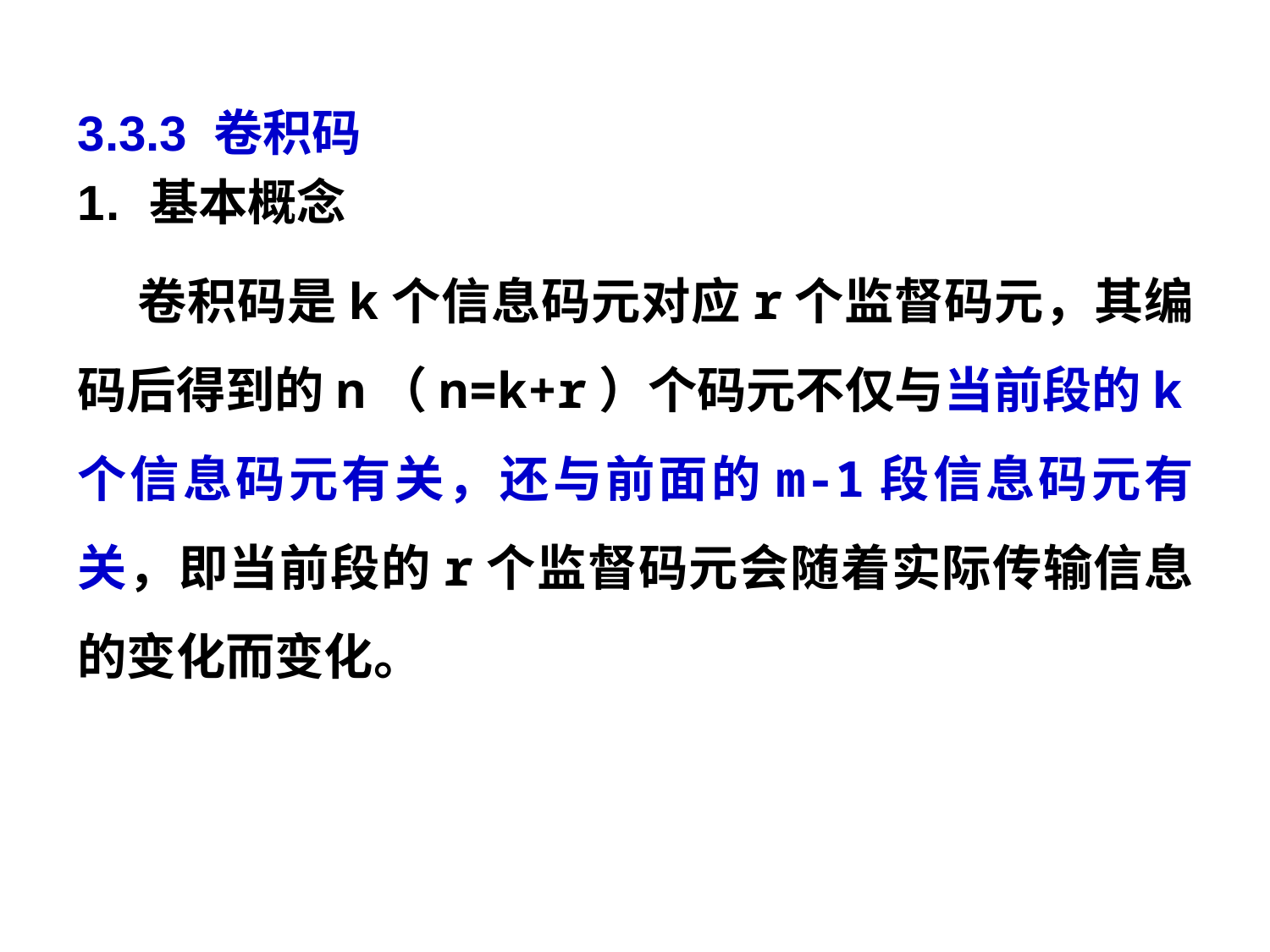

3.3.3 卷积码
基本概念
    卷积码是k个信息码元对应r个监督码元，其编码后得到的n（n=k+r）个码元不仅与当前段的k个信息码元有关，还与前面的m-1段信息码元有关，即当前段的r个监督码元会随着实际传输信息的变化而变化。